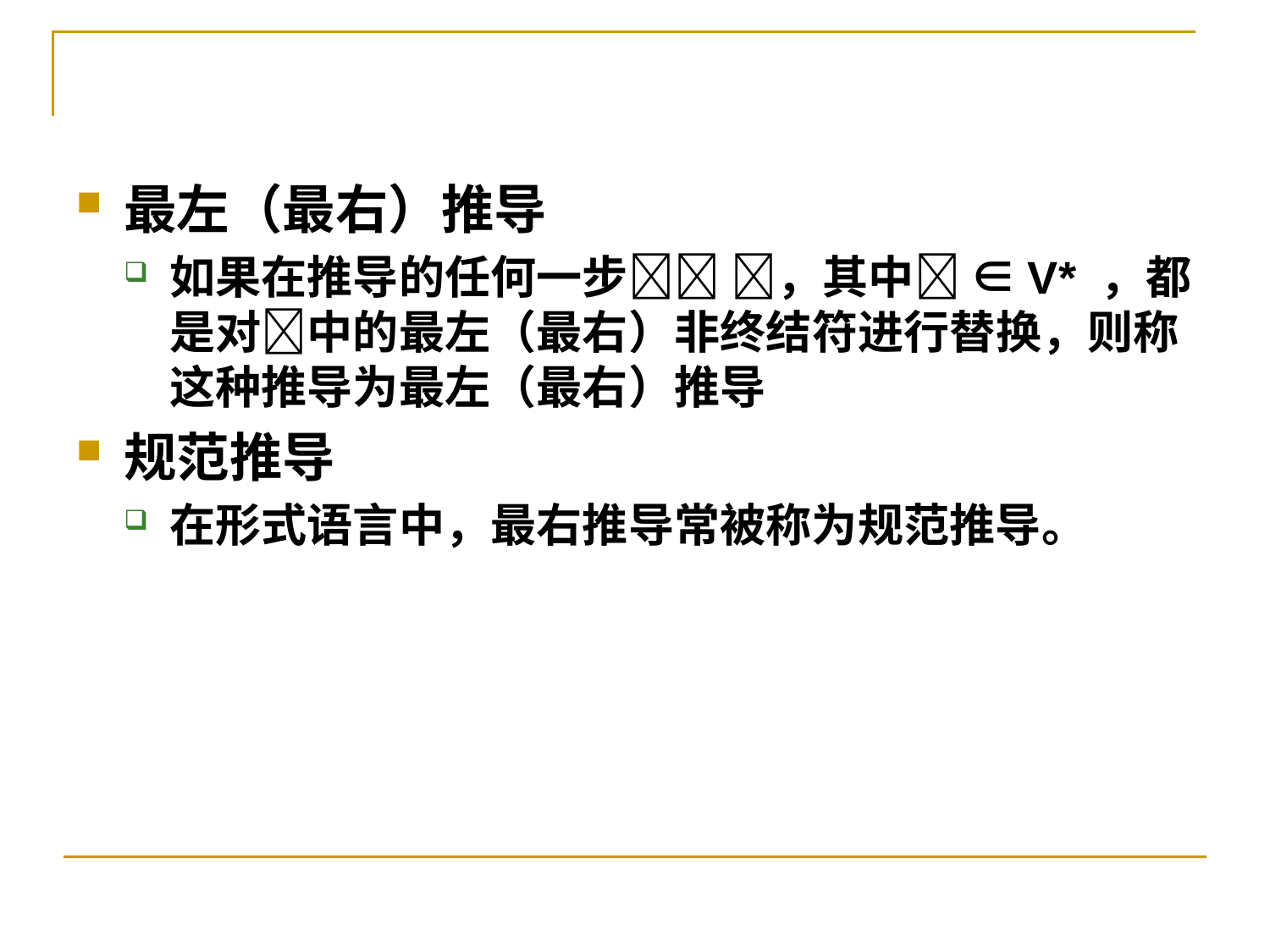

最左（最右）推导
如果在推导的任何一步α⇒ β，其中α ∈V* ，都是对α中的最左（最右）非终结符进行替换，则称这种推导为最左（最右）推导
规范推导
在形式语言中，最右推导常被称为规范推导。